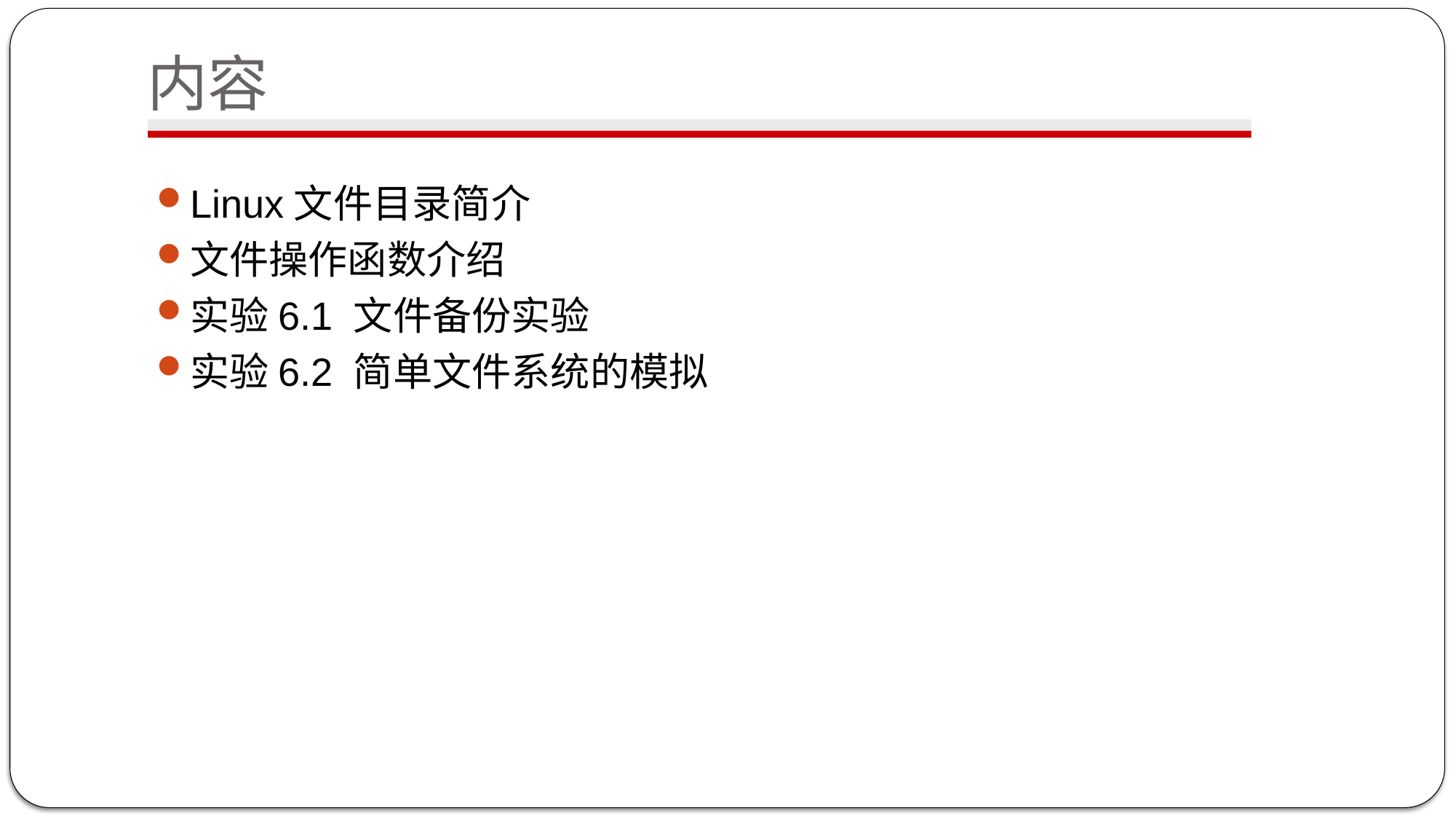

# 内容
Linux文件目录简介
文件操作函数介绍
实验6.1 文件备份实验
实验6.2 简单文件系统的模拟